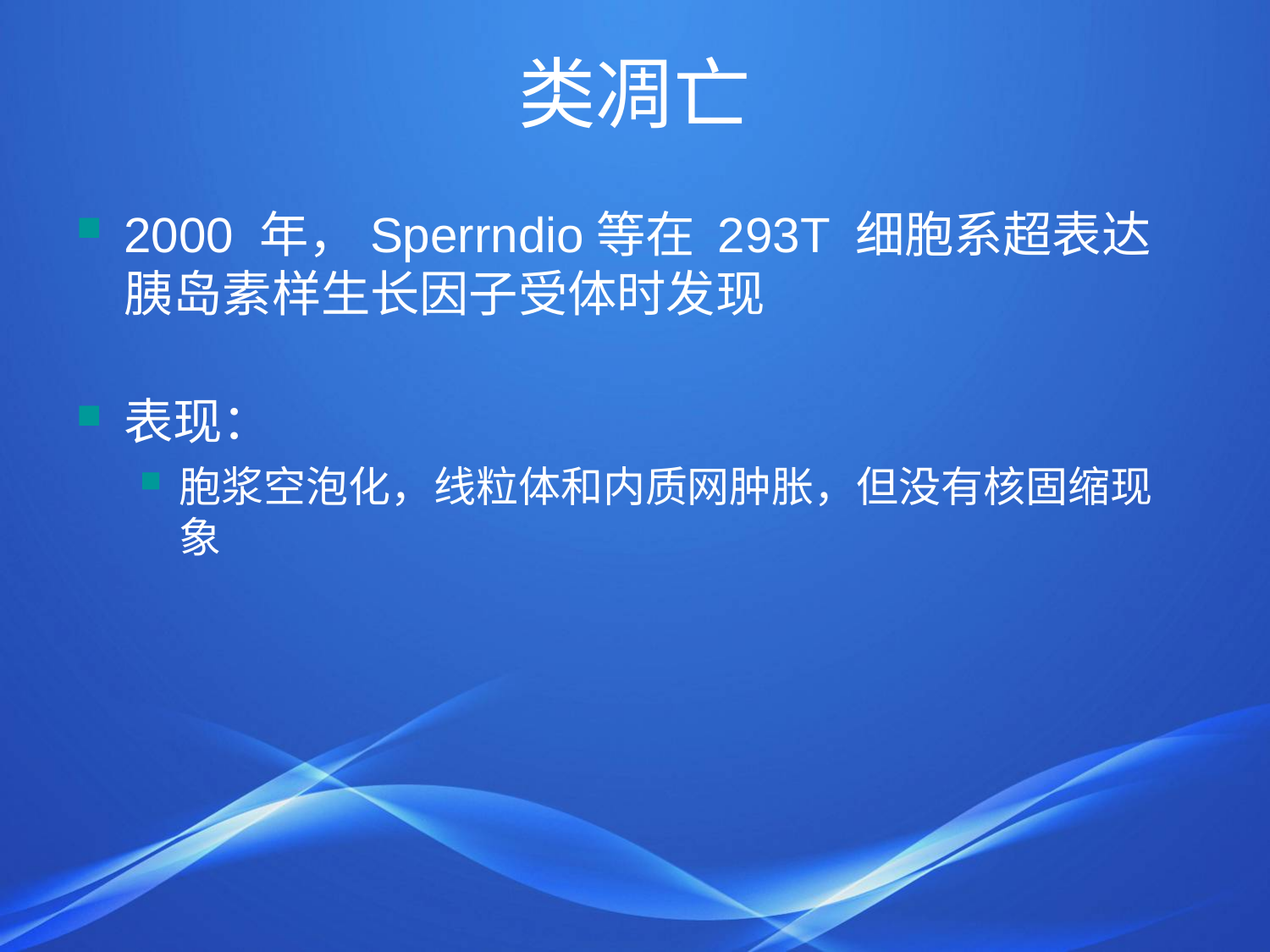

# 类凋亡
2000 年，Sperrndio等在 293T 细胞系超表达胰岛素样生长因子受体时发现
表现：
胞浆空泡化，线粒体和内质网肿胀，但没有核固缩现象